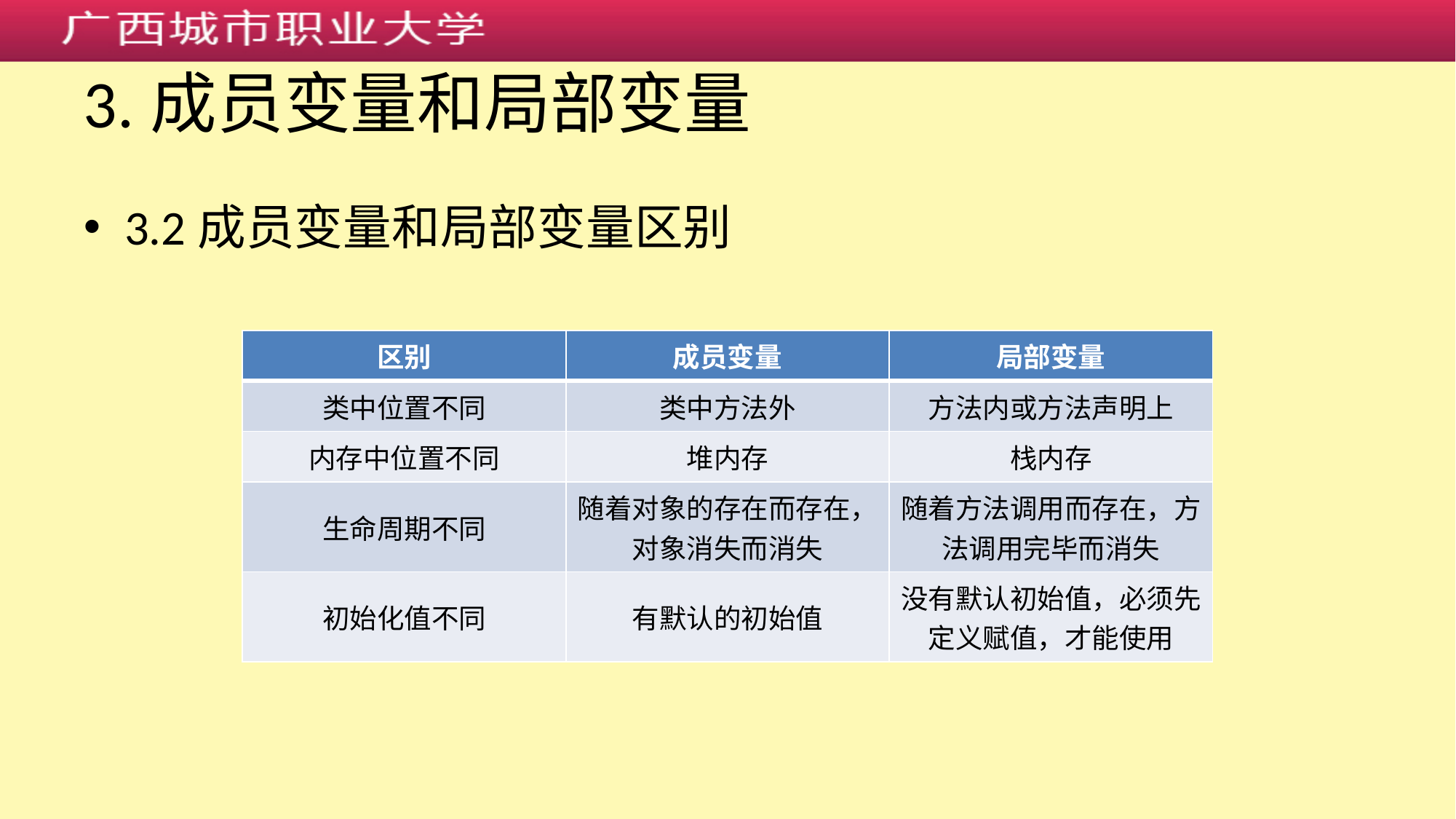

# 3.成员变量和局部变量
3.2成员变量和局部变量区别
| 区别 | 成员变量 | 局部变量 |
| --- | --- | --- |
| 类中位置不同 | 类中方法外 | 方法内或方法声明上 |
| 内存中位置不同 | 堆内存 | 栈内存 |
| 生命周期不同 | 随着对象的存在而存在，对象消失而消失 | 随着方法调用而存在，方法调用完毕而消失 |
| 初始化值不同 | 有默认的初始值 | 没有默认初始值，必须先定义赋值，才能使用 |